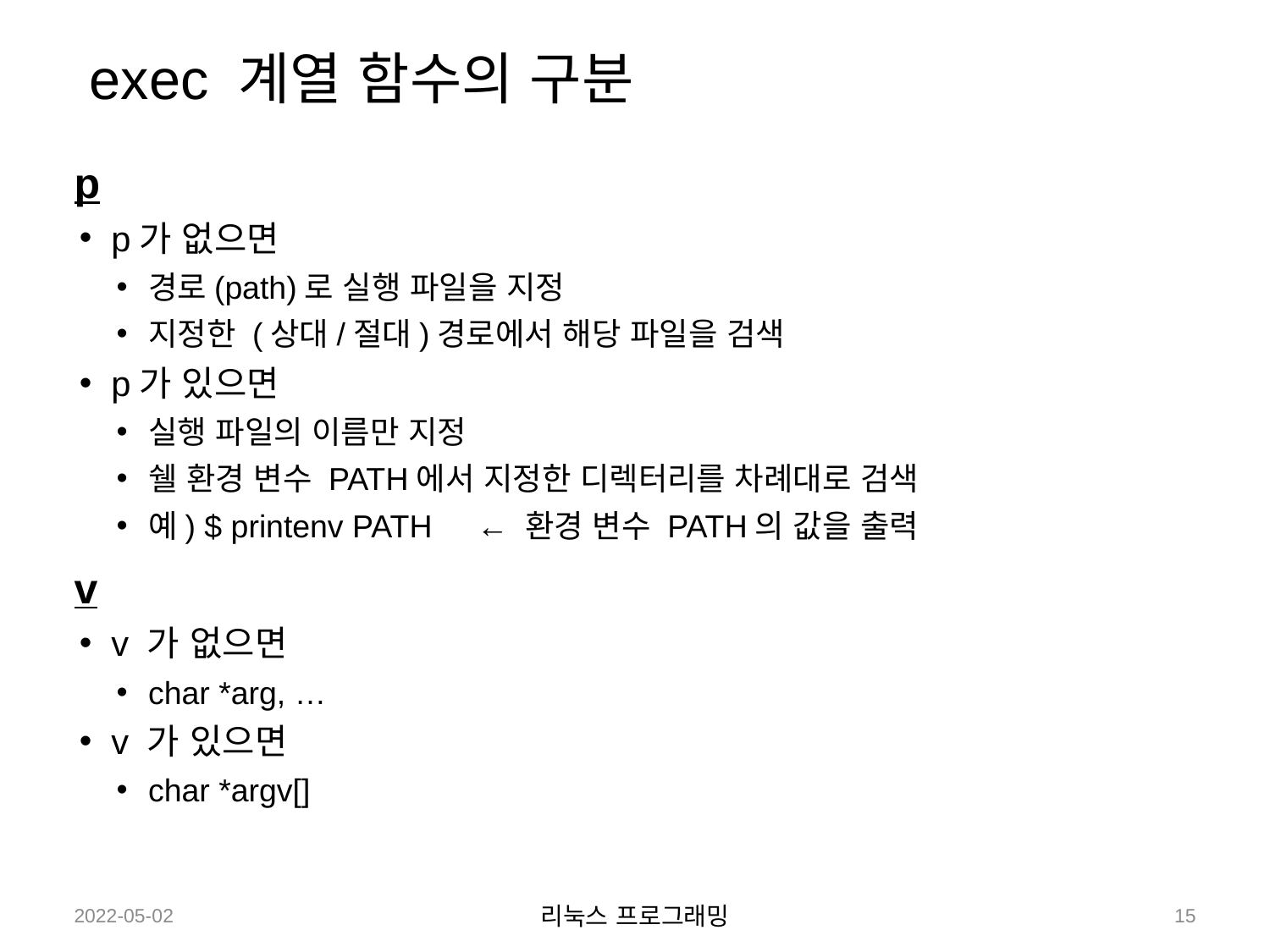

# exec 계열 함수의 구분
p
p가 없으면
경로(path)로 실행 파일을 지정
지정한 (상대/절대)경로에서 해당 파일을 검색
p가 있으면
실행 파일의 이름만 지정
쉘 환경 변수 PATH에서 지정한 디렉터리를 차례대로 검색
예) $ printenv PATH     ← 환경 변수 PATH의 값을 출력
v
v 가 없으면
char *arg, …
v 가 있으면
char *argv[]
2022-05-02
리눅스 프로그래밍
15